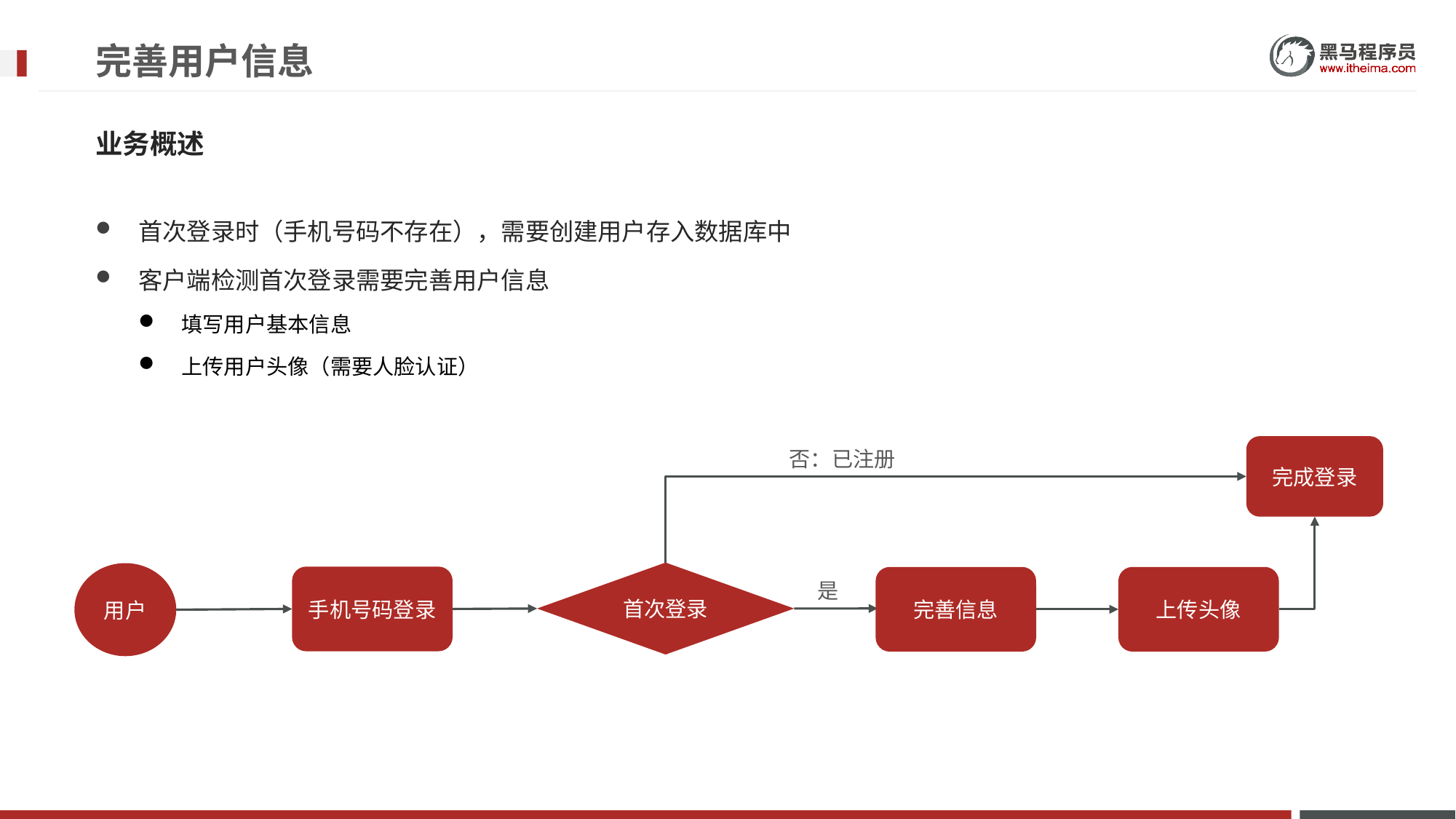

# 完善用户信息
业务概述
首次登录时（手机号码不存在），需要创建用户存入数据库中
客户端检测首次登录需要完善用户信息
填写用户基本信息
上传用户头像（需要人脸认证）
完成登录
否：已注册
首次登录
用户
手机号码登录
上传头像
完善信息
是